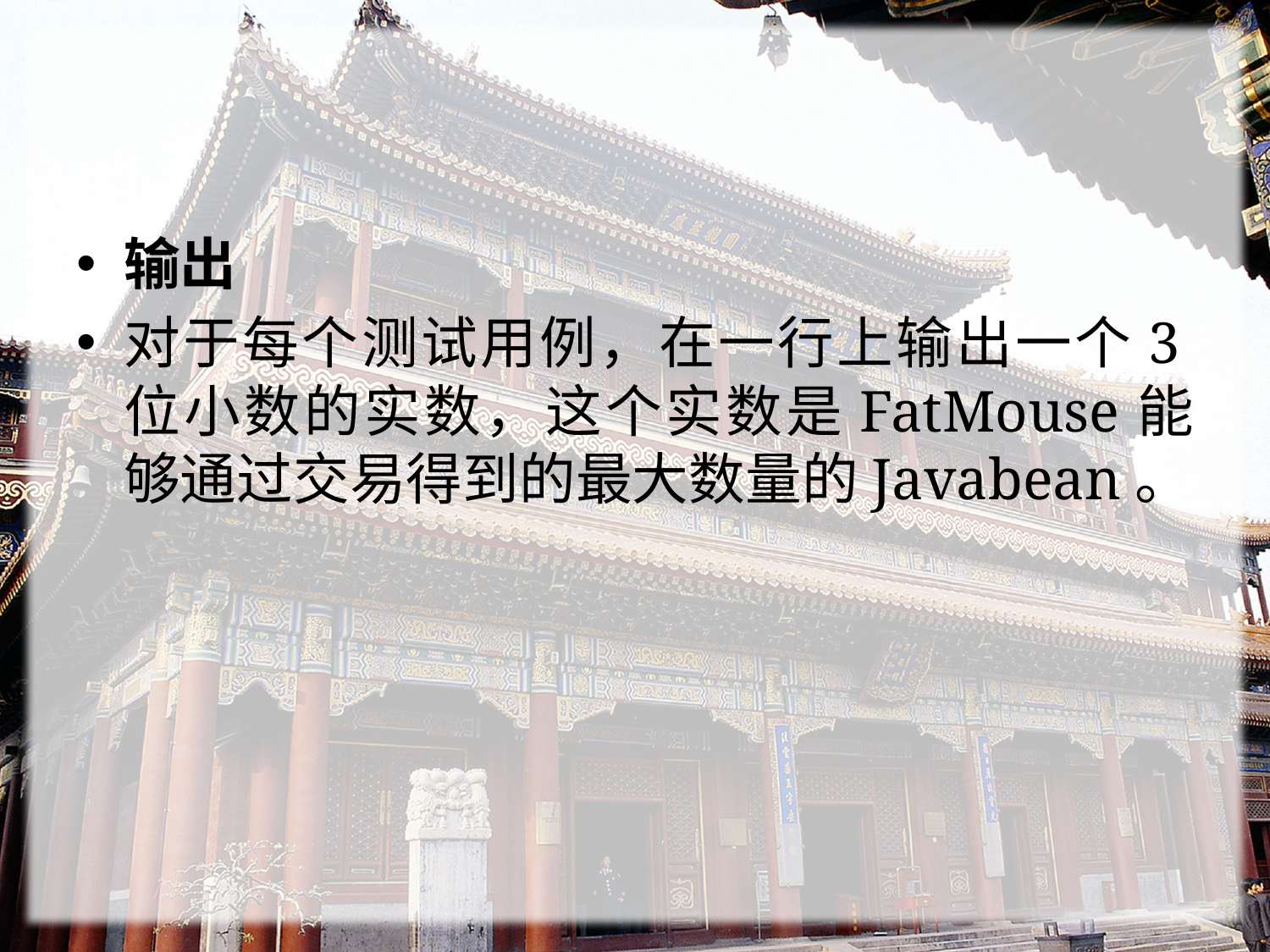

#
输出
对于每个测试用例，在一行上输出一个3位小数的实数，这个实数是FatMouse能够通过交易得到的最大数量的Javabean。